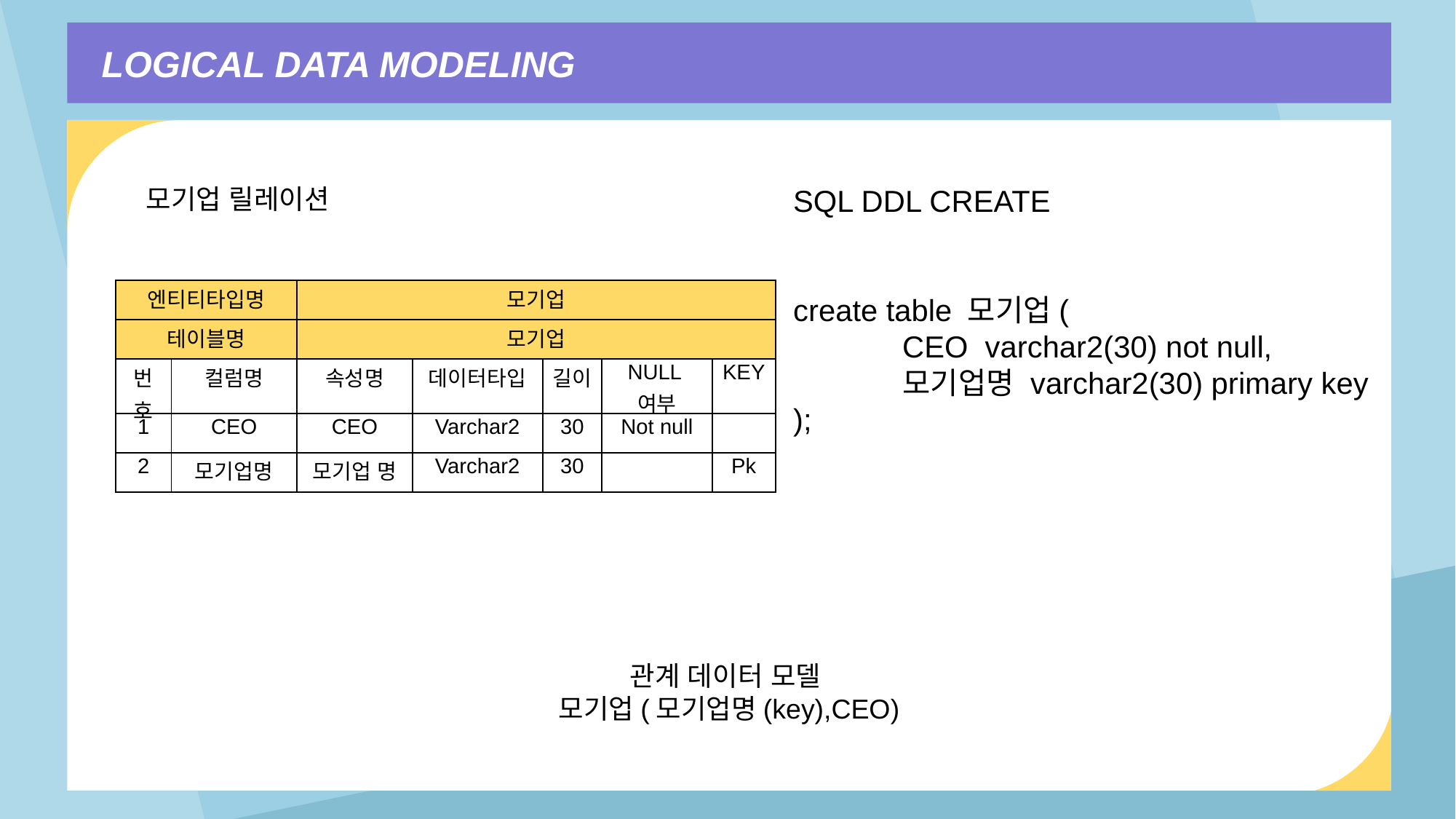

LOGICAL DATA MODELING

모기업 릴레이션
SQL DDL CREATE

create table 모기업(
	CEO  varchar2(30) not null,
	모기업명 varchar2(30) primary key
);
| 엔티티타입명 |  | 모기업 |  |  |  |  |
| --- | --- | --- | --- | --- | --- | --- |
| 테이블명 |  | 모기업 |  |  |  |  |
| 번호 | 컬럼명 | 속성명 | 데이터타입 | 길이 | NULL여부 | KEY |
| 1 | CEO | CEO | Varchar2 | 30 | Not null |  |
| 2 | 모기업명 | 모기업 명 | Varchar2 | 30 |  | Pk |

관계 데이터 모델
모기업(모기업명(key),CEO)